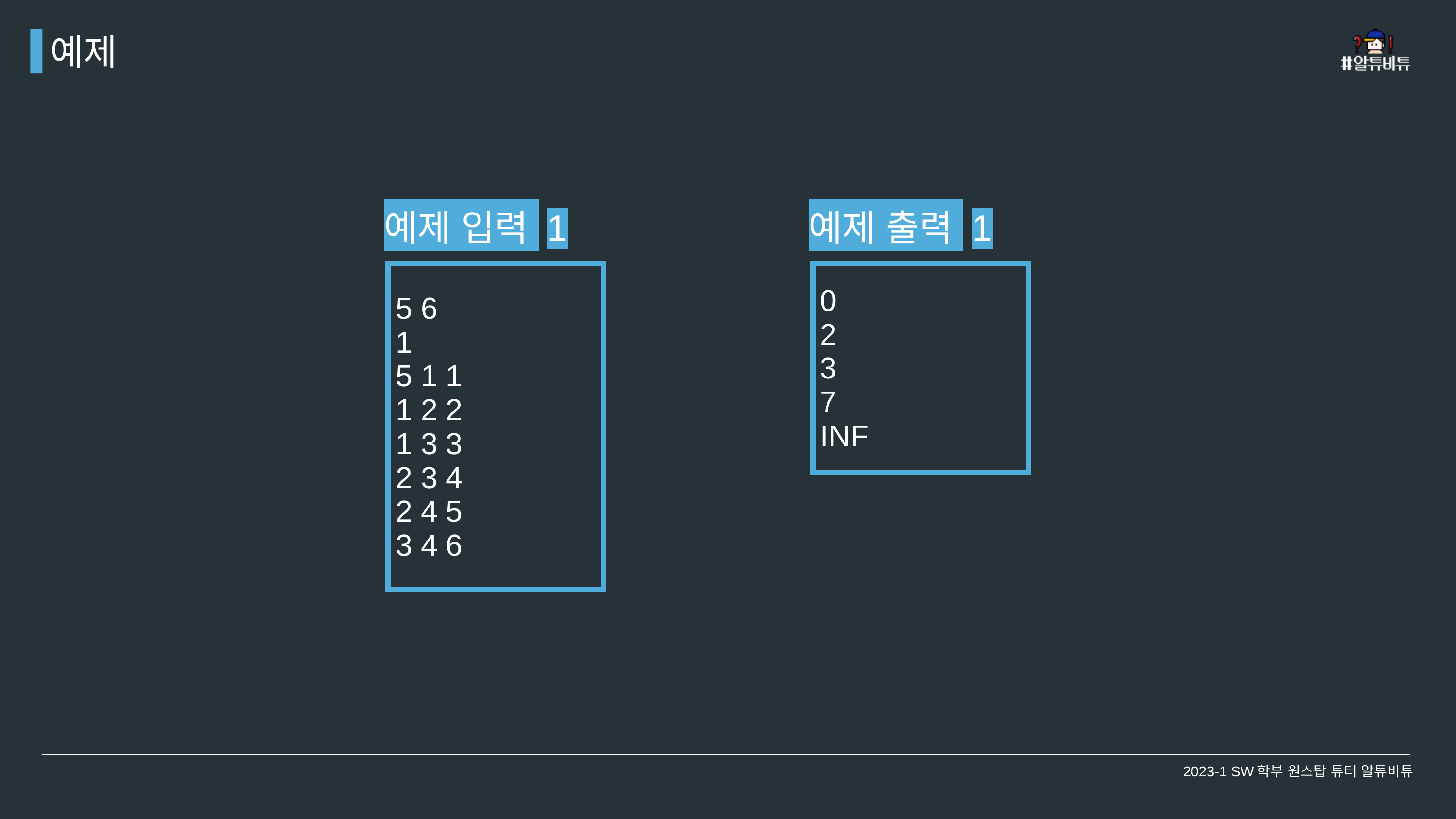

예제
예제 입력 1
예제 출력 1
| 5 6 1 5 1 1 1 2 2 1 3 3 2 3 4 2 4 5 3 4 6 |
| --- |
| 0 2 3 7 INF |
| --- |
2023-1 SW학부 원스탑 튜터 알튜비튜